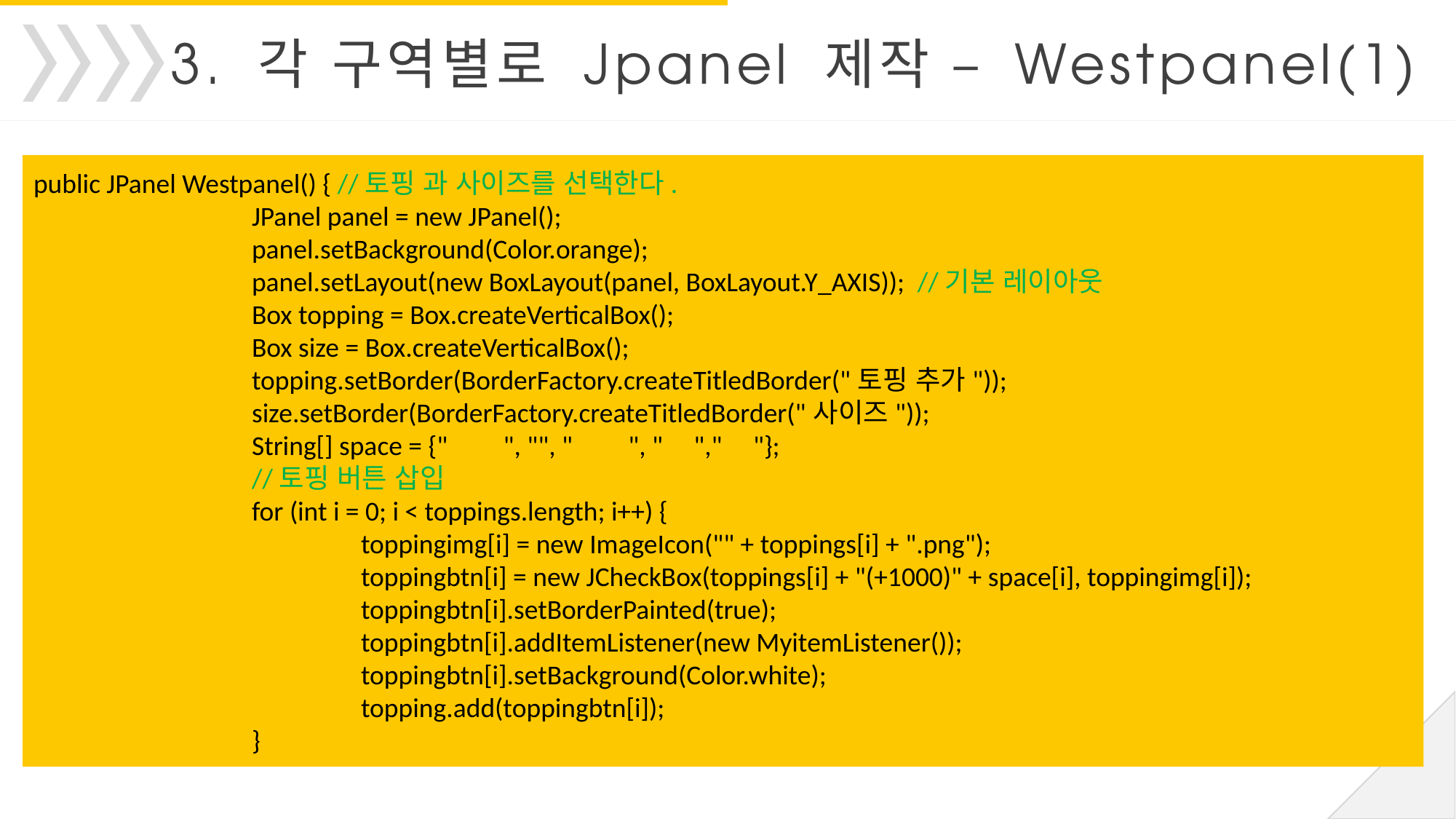

3. 각 구역별로 Jpanel 제작 – Westpanel(1)

public JPanel Westpanel() { //토핑 과 사이즈를 선택한다.
		JPanel panel = new JPanel();
		panel.setBackground(Color.orange);
		panel.setLayout(new BoxLayout(panel, BoxLayout.Y_AXIS));  //기본 레이아웃
		Box topping = Box.createVerticalBox();
		Box size = Box.createVerticalBox();
		topping.setBorder(BorderFactory.createTitledBorder("토핑 추가"));
		size.setBorder(BorderFactory.createTitledBorder("사이즈"));
		String[] space = {"         ", "", "         ", "     ","     "};
		//토핑 버튼 삽입
		for (int i = 0; i < toppings.length; i++) {
			toppingimg[i] = new ImageIcon("" + toppings[i] + ".png");
			toppingbtn[i] = new JCheckBox(toppings[i] + "(+1000)" + space[i], toppingimg[i]);
			toppingbtn[i].setBorderPainted(true);
			toppingbtn[i].addItemListener(new MyitemListener());
			toppingbtn[i].setBackground(Color.white);
			topping.add(toppingbtn[i]);
		}